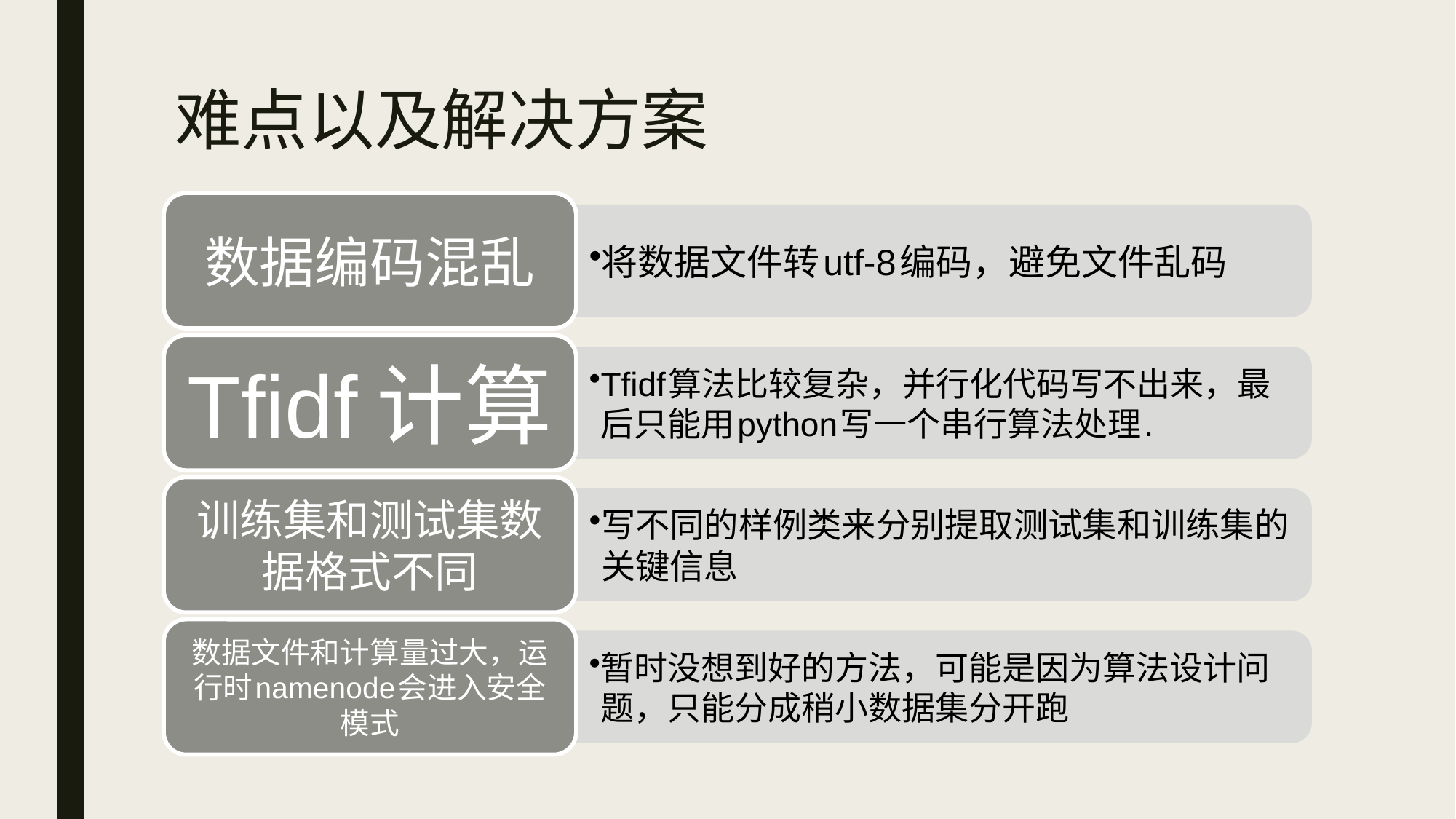

# 难点以及解决方案
数据编码混乱
将数据文件转utf-8编码，避免文件乱码
Tfidf计算
Tfidf算法比较复杂，并行化代码写不出来，最后只能用python写一个串行算法处理.
训练集和测试集数据格式不同
写不同的样例类来分别提取测试集和训练集的关键信息
数据文件和计算量过大，运行时namenode会进入安全模式
暂时没想到好的方法，可能是因为算法设计问题，只能分成稍小数据集分开跑